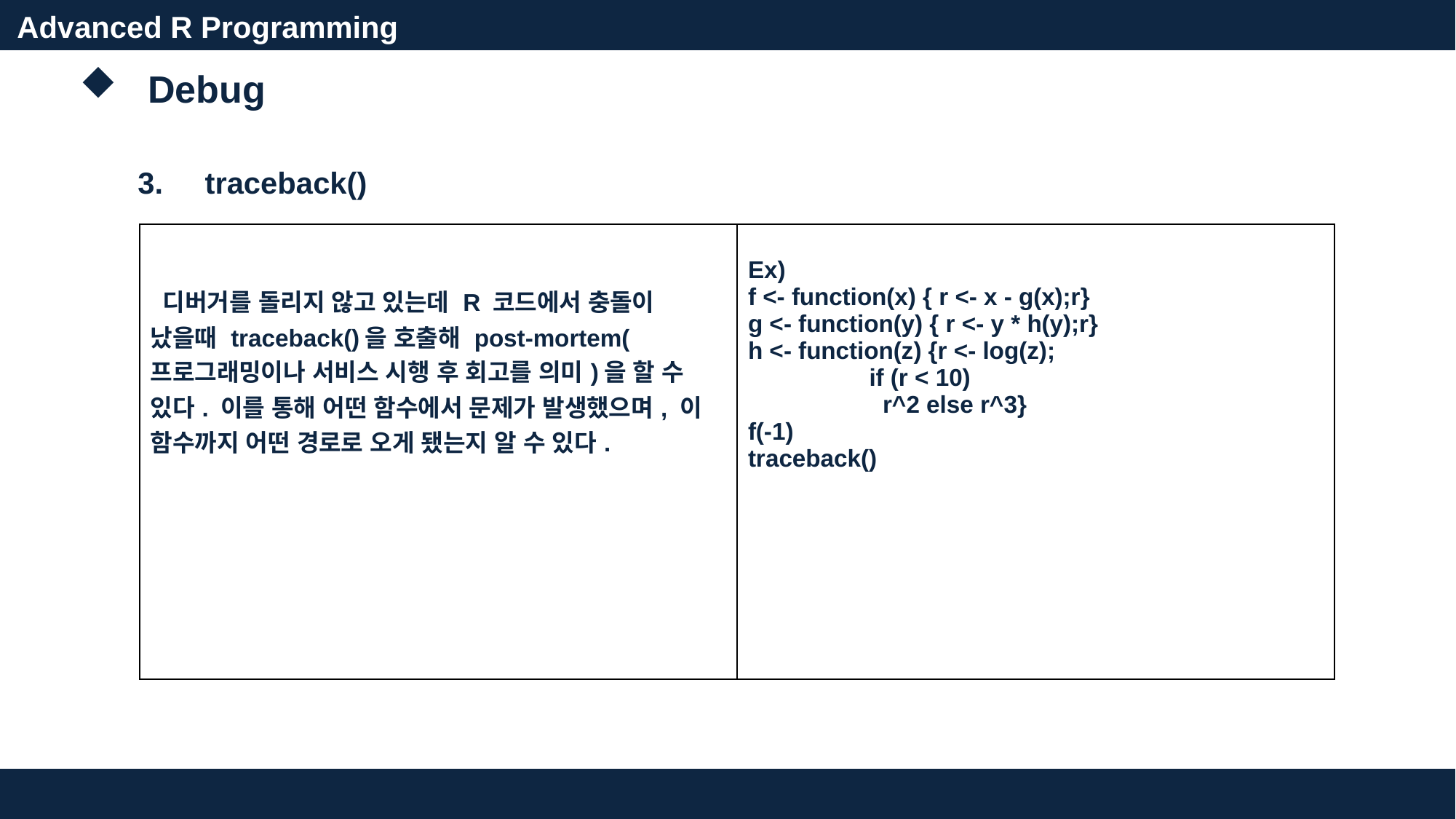

Advanced R Programming
Debug
3.     traceback()
| 디버거를 돌리지 않고 있는데 R 코드에서 충돌이 났을때 traceback()을 호출해 post-mortem(프로그래밍이나 서비스 시행 후 회고를 의미)을 할 수 있다. 이를 통해 어떤 함수에서 문제가 발생했으며, 이 함수까지 어떤 경로로 오게 됐는지 알 수 있다. | Ex) f <- function(x) { r <- x - g(x);r} g <- function(y) { r <- y \* h(y);r} h <- function(z) {r <- log(z); if (r < 10) r^2 else r^3} f(-1) traceback() |
| --- | --- |